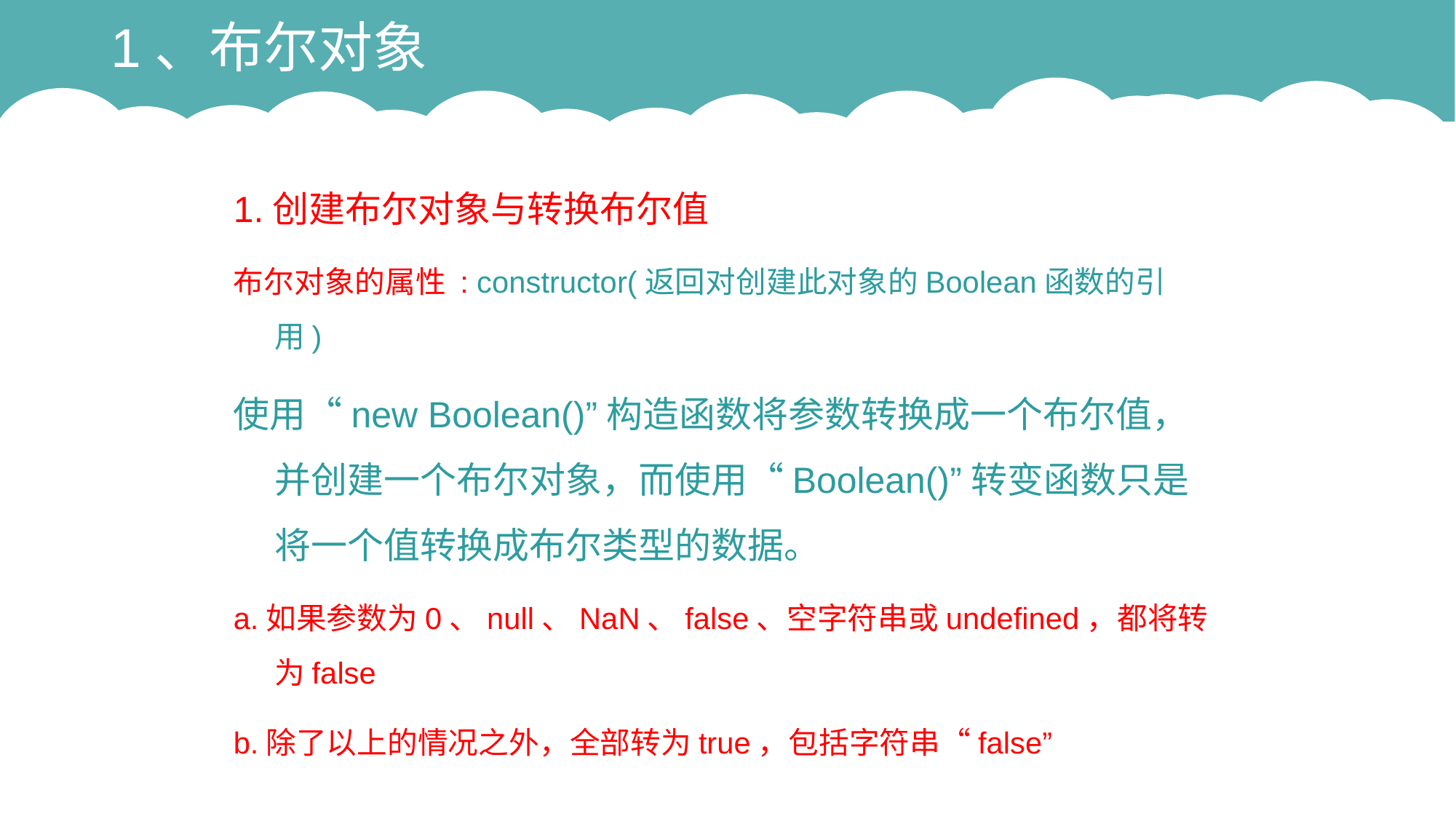

# 1、布尔对象
1.创建布尔对象与转换布尔值
布尔对象的属性 : constructor(返回对创建此对象的Boolean函数的引用)
使用“new Boolean()”构造函数将参数转换成一个布尔值，并创建一个布尔对象，而使用“Boolean()”转变函数只是将一个值转换成布尔类型的数据。
a.如果参数为0、null、NaN、false、空字符串或undefined，都将转为false
b.除了以上的情况之外，全部转为true，包括字符串“false”